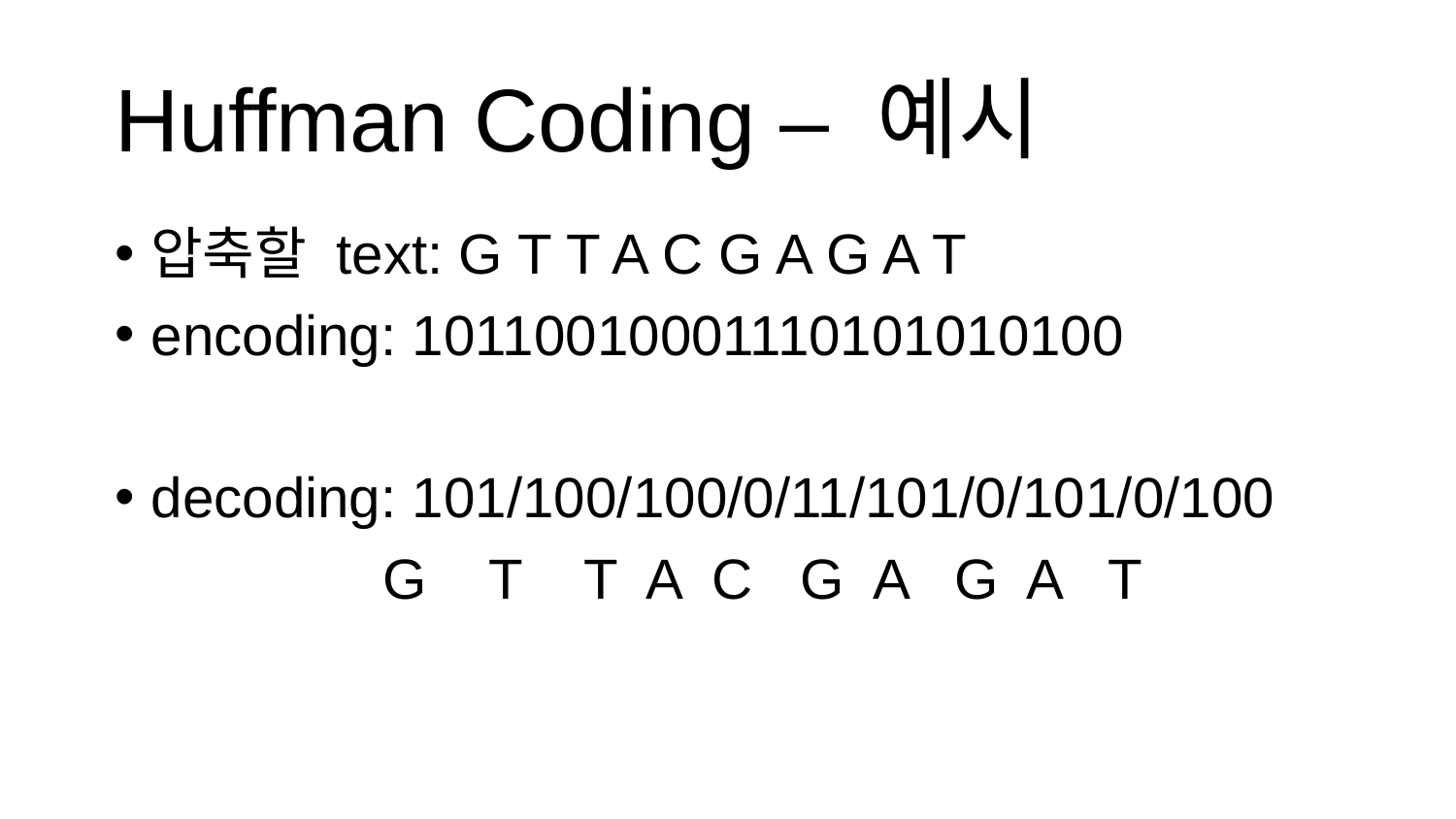

# Huffman Coding – 예시
압축할 text: G T T A C G A G A T
encoding: 10110010001110101010100

decoding: 101/100/100/0/11/101/0/101/0/100
                 G    T    T  A  C   G  A   G  A   T